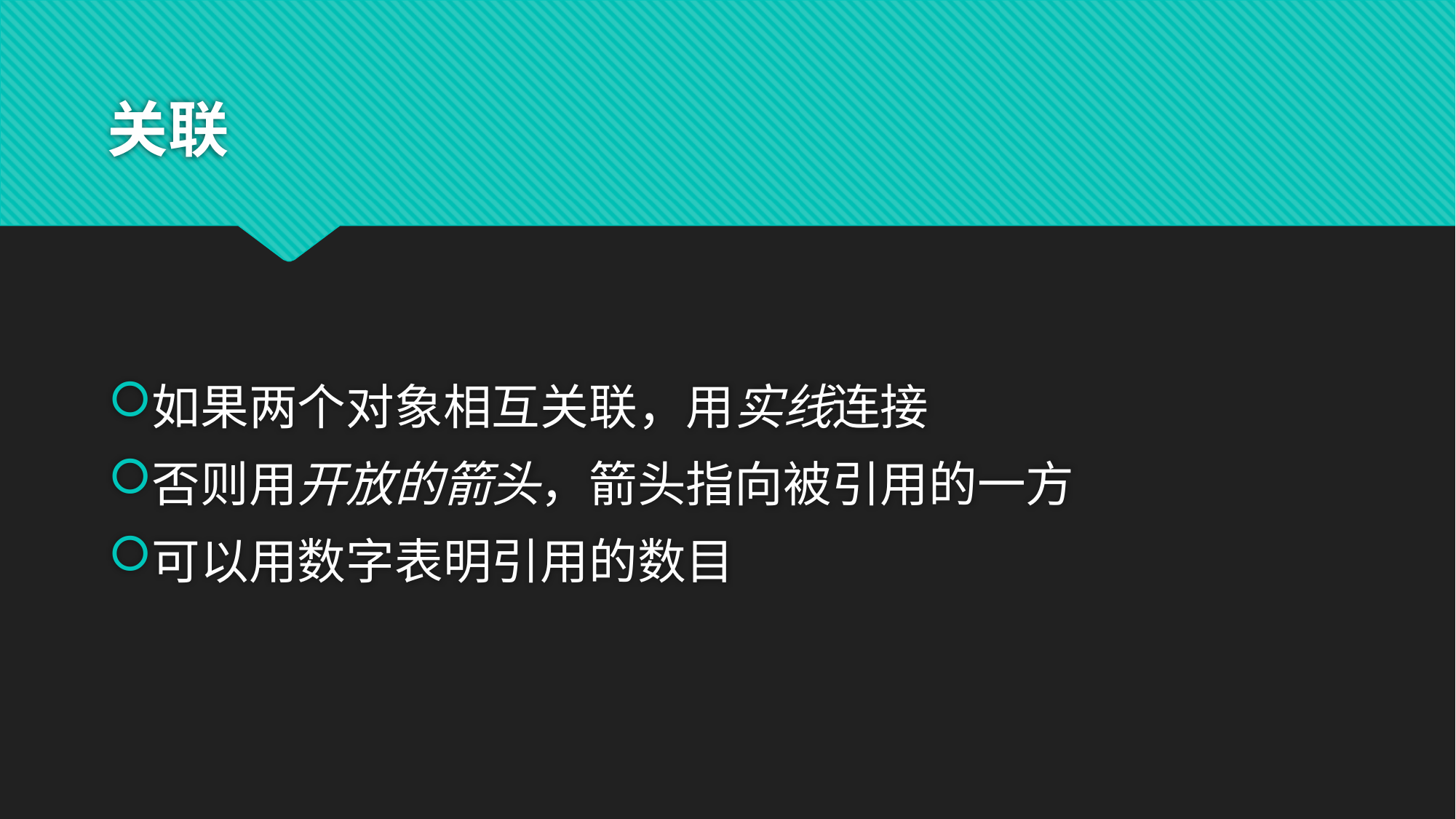

# 关联
如果两个对象相互关联，用实线连接
否则用开放的箭头，箭头指向被引用的一方
可以用数字表明引用的数目